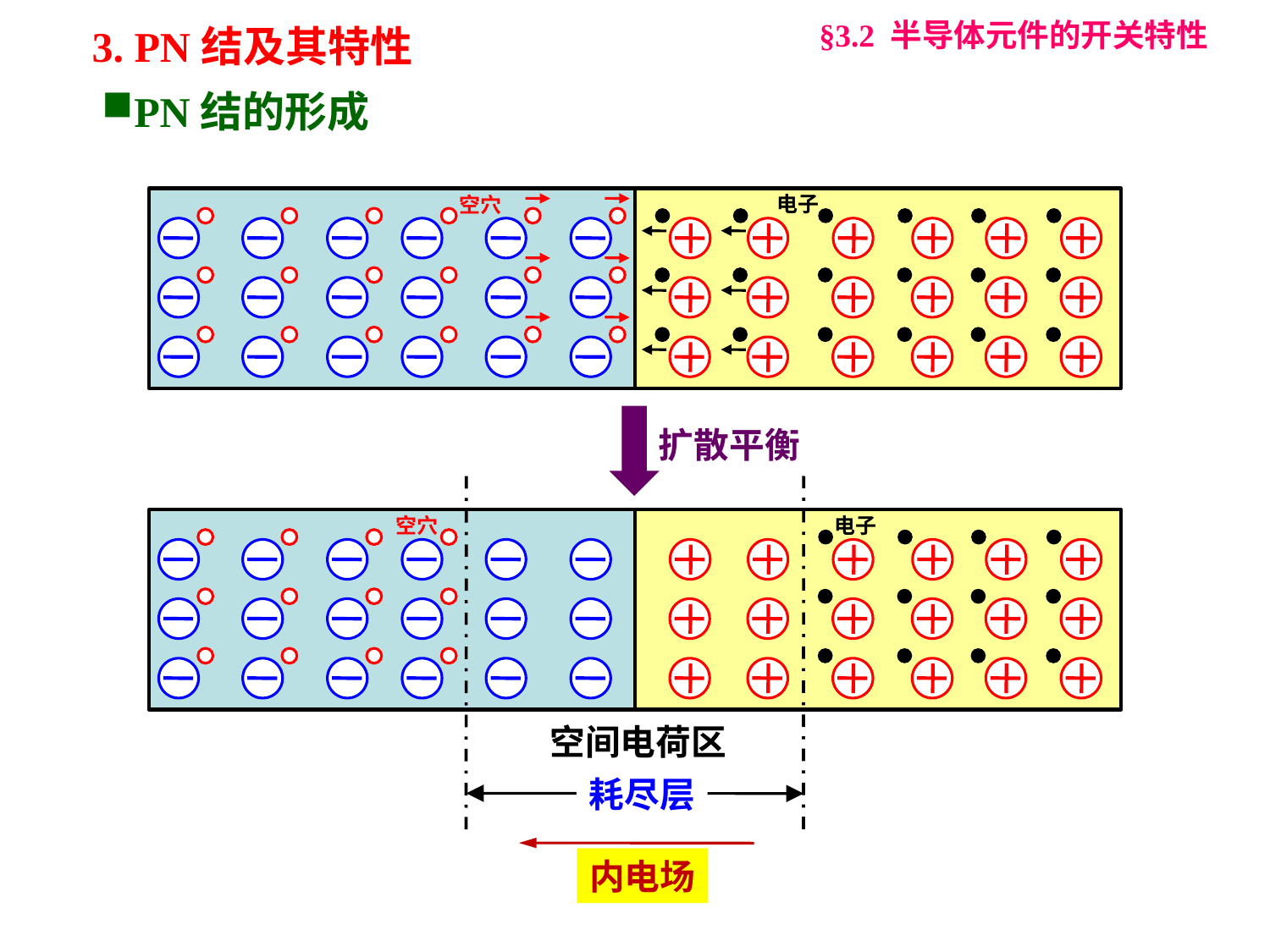

§3.2 半导体元件的开关特性
3. PN结及其特性
PN结的形成
电子

空穴

扩散平衡
空穴

电子

空间电荷区
耗尽层
内电场